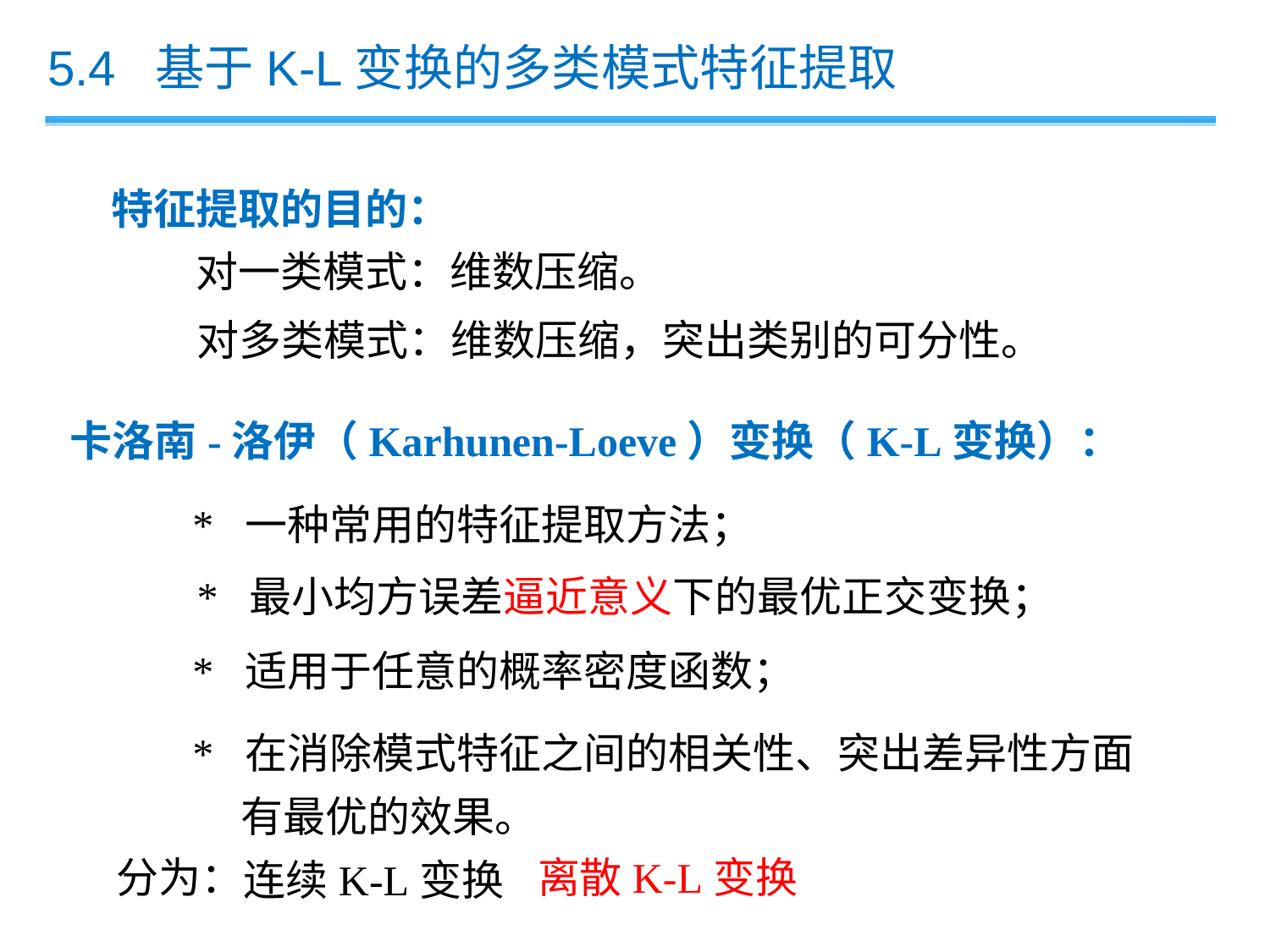

5.4  基于K-L变换的多类模式特征提取
特征提取的目的：
对一类模式：维数压缩。
对多类模式：维数压缩，突出类别的可分性。
卡洛南-洛伊（Karhunen-Loeve）变换（K-L变换）：
*  一种常用的特征提取方法；
*  最小均方误差逼近意义下的最优正交变换；
*  适用于任意的概率密度函数；
*  在消除模式特征之间的相关性、突出差异性方面
    有最优的效果。
分为：
离散K-L变换
连续K-L变换